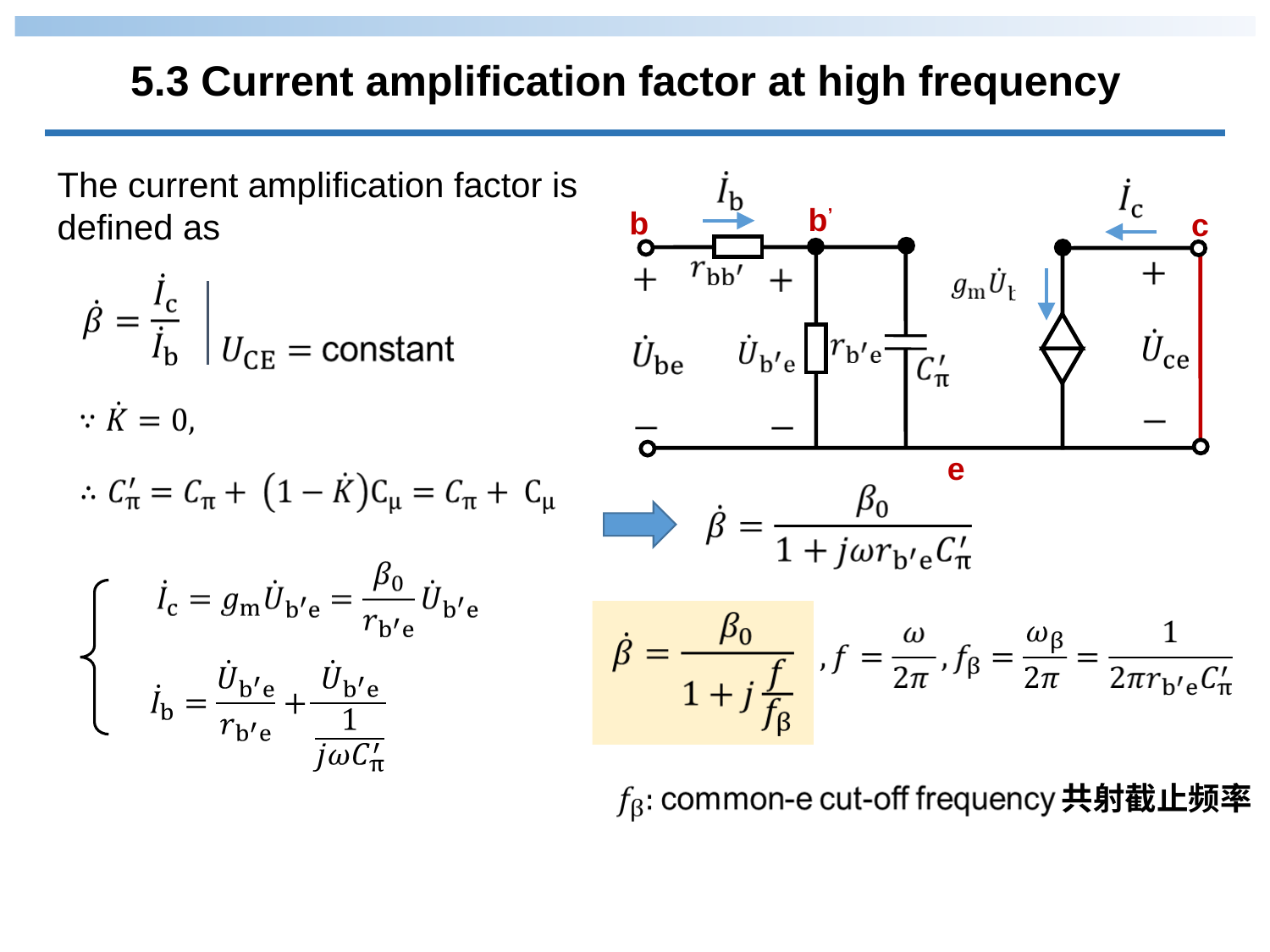

5.3 Current amplification factor at high frequency

The current amplification factor is defined as

b’
b
c

e

共射截止频率